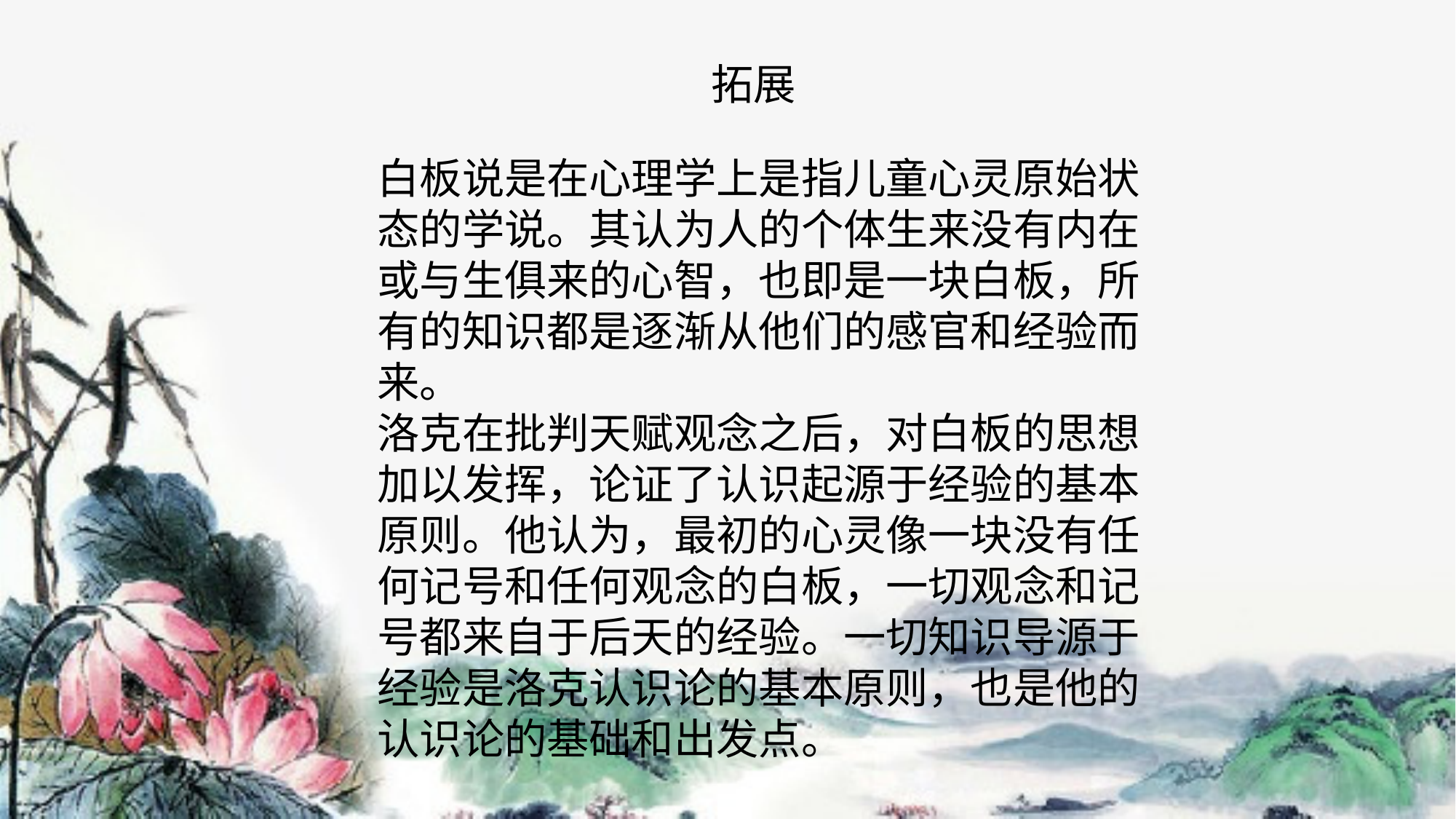

拓展
白板说是在心理学上是指儿童心灵原始状态的学说。其认为人的个体生来没有内在或与生俱来的心智，也即是一块白板，所有的知识都是逐渐从他们的感官和经验而来。
洛克在批判天赋观念之后，对白板的思想加以发挥，论证了认识起源于经验的基本原则。他认为，最初的心灵像一块没有任何记号和任何观念的白板，一切观念和记号都来自于后天的经验。一切知识导源于经验是洛克认识论的基本原则，也是他的认识论的基础和出发点。